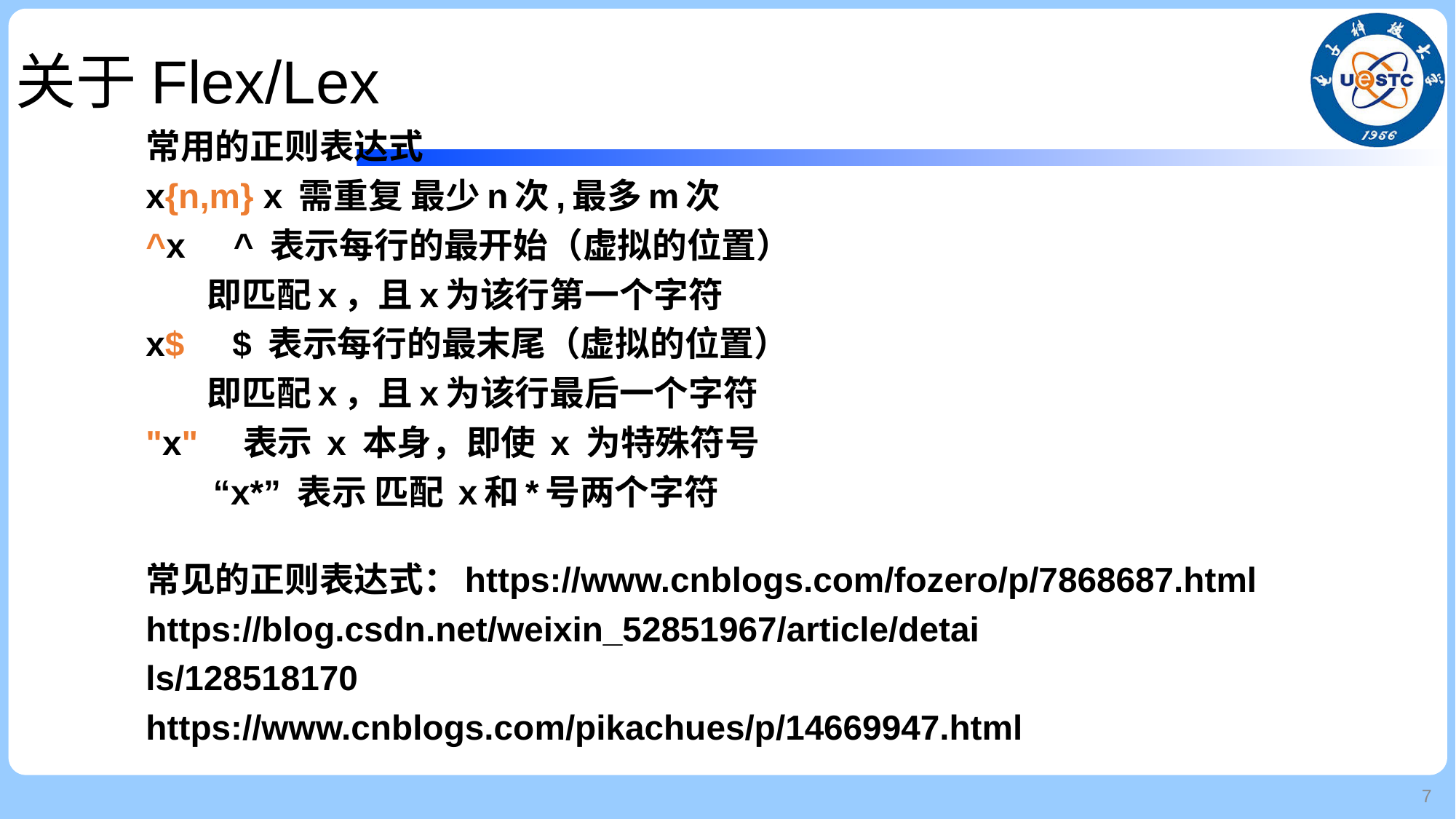

关于Flex/Lex
常用的正则表达式
x{n,m} x 需重复 最少n次,最多m次
^x     ^ 表示每行的最开始（虚拟的位置）
       即匹配x，且x为该行第一个字符
x$     $ 表示每行的最末尾（虚拟的位置）
       即匹配x，且x为该行最后一个字符
"x"    表示 x 本身，即使 x 为特殊符号
       “x*” 表示 匹配 x和*号两个字符
常见的正则表达式：https://www.cnblogs.com/fozero/p/7868687.html
https://blog.csdn.net/weixin_52851967/article/detai
ls/128518170
https://www.cnblogs.com/pikachues/p/14669947.html

7